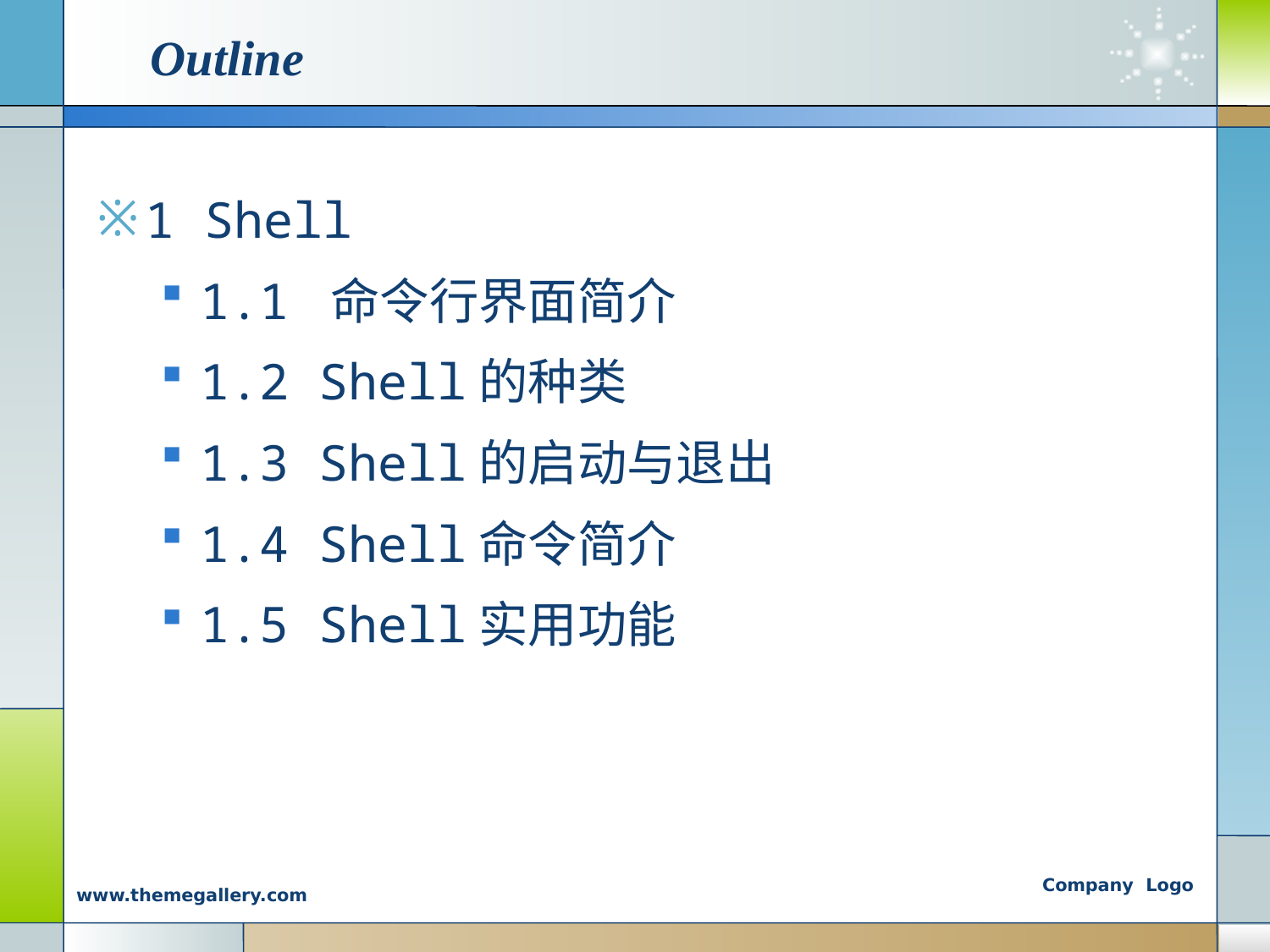

# Outline
1 Shell
1.1 命令行界面简介
1.2 Shell的种类
1.3 Shell的启动与退出
1.4 Shell命令简介
1.5 Shell实用功能
Company  Logo
www.themegallery.com